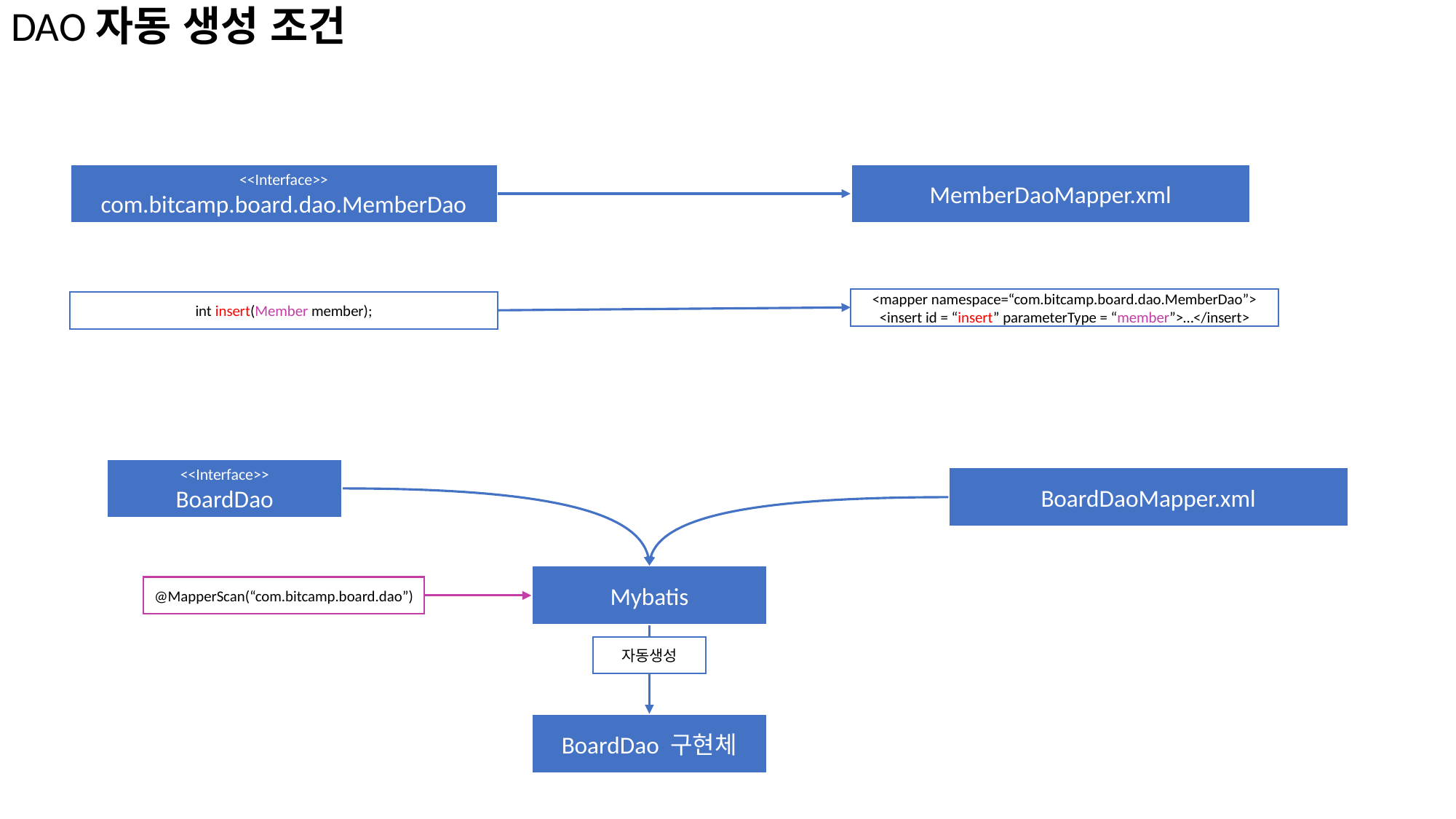

# DAO자동 생성 조건
MemberDaoMapper.xml
<<Interface>>
com.bitcamp.board.dao.MemberDao
<mapper namespace=“com.bitcamp.board.dao.MemberDao”>
<insert id = “insert” parameterType = “member”>…</insert>
int insert(Member member);
<<Interface>>
BoardDao
BoardDaoMapper.xml
Mybatis
@MapperScan(“com.bitcamp.board.dao”)
자동생성
BoardDao 구현체